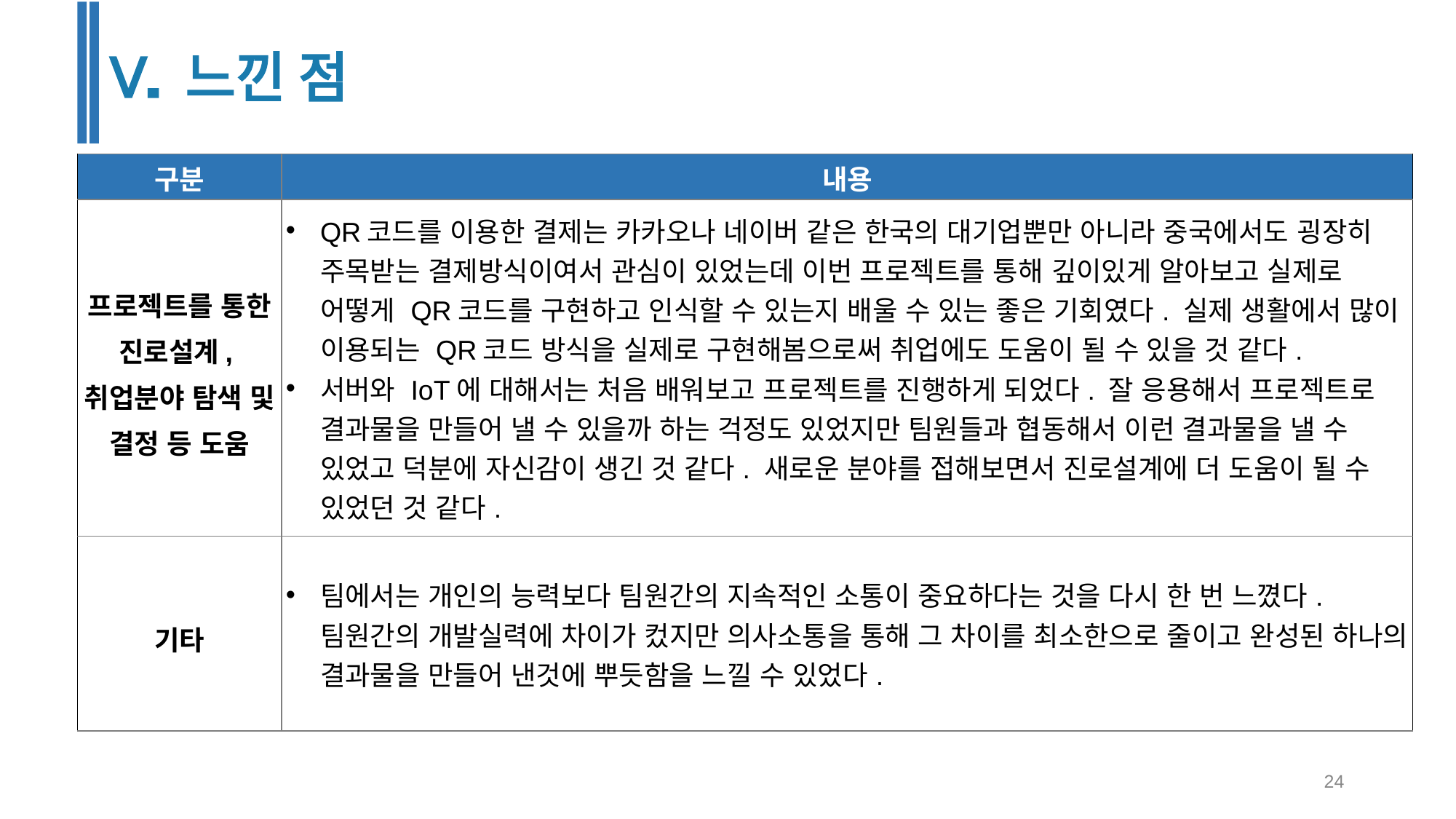

Ⅴ. 느낀 점
| 구분 | 내용 |
| --- | --- |
| 프로젝트를 통한 진로설계, 취업분야 탐색 및 결정 등 도움 | QR코드를 이용한 결제는 카카오나 네이버 같은 한국의 대기업뿐만 아니라 중국에서도 굉장히 주목받는 결제방식이여서 관심이 있었는데 이번 프로젝트를 통해 깊이있게 알아보고 실제로 어떻게 QR코드를 구현하고 인식할 수 있는지 배울 수 있는 좋은 기회였다. 실제 생활에서 많이 이용되는 QR코드 방식을 실제로 구현해봄으로써 취업에도 도움이 될 수 있을 것 같다. 서버와 IoT에 대해서는 처음 배워보고 프로젝트를 진행하게 되었다. 잘 응용해서 프로젝트로 결과물을 만들어 낼 수 있을까 하는 걱정도 있었지만 팀원들과 협동해서 이런 결과물을 낼 수 있었고 덕분에 자신감이 생긴 것 같다. 새로운 분야를 접해보면서 진로설계에 더 도움이 될 수 있었던 것 같다. |
| 기타 | 팀에서는 개인의 능력보다 팀원간의 지속적인 소통이 중요하다는 것을 다시 한 번 느꼈다. 팀원간의 개발실력에 차이가 컸지만 의사소통을 통해 그 차이를 최소한으로 줄이고 완성된 하나의 결과물을 만들어 낸것에 뿌듯함을 느낄 수 있었다. |
24